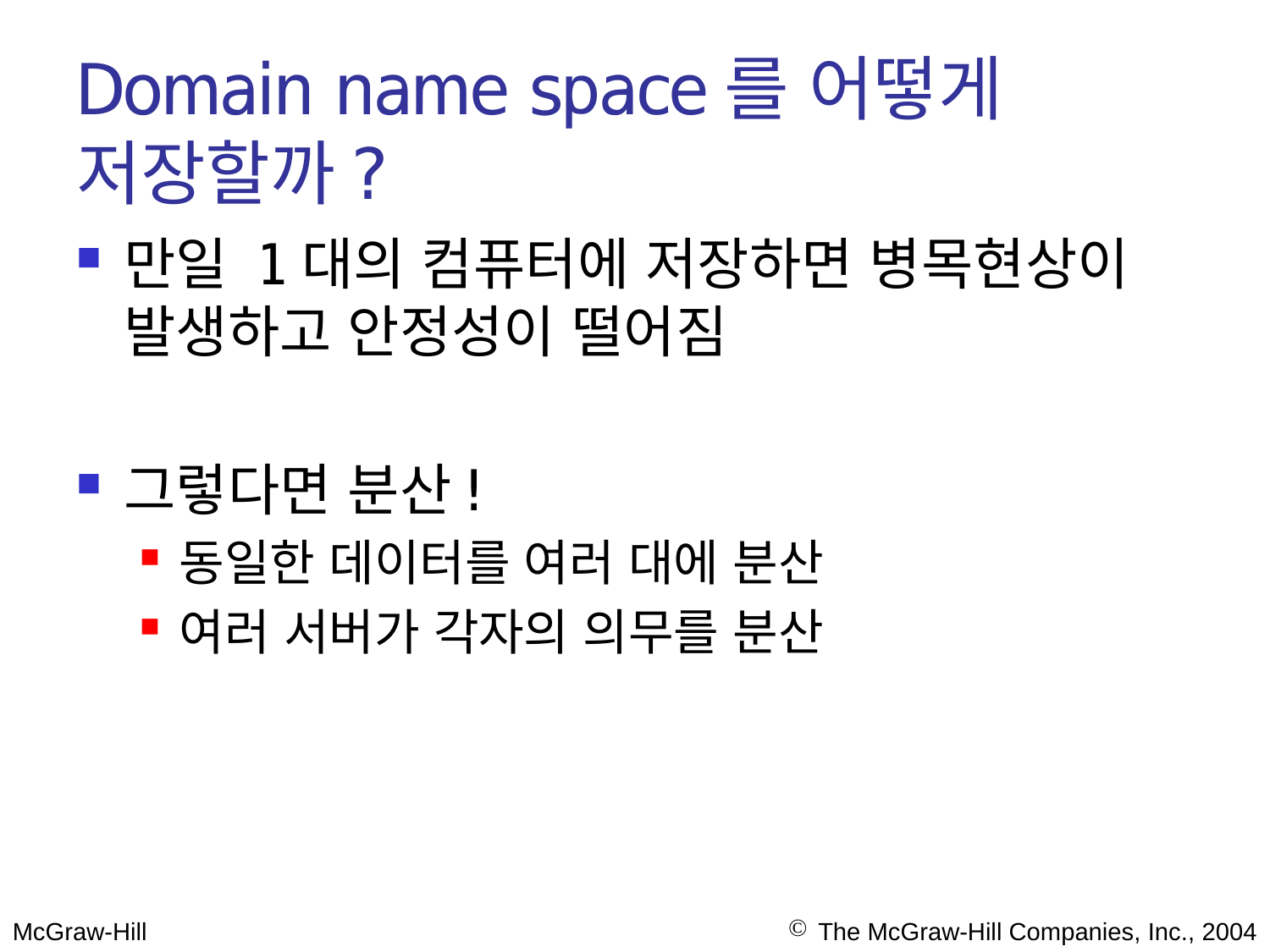

# Domain name space를 어떻게 저장할까?
만일 1대의 컴퓨터에 저장하면 병목현상이 발생하고 안정성이 떨어짐

그렇다면 분산!
동일한 데이터를 여러 대에 분산
여러 서버가 각자의 의무를 분산